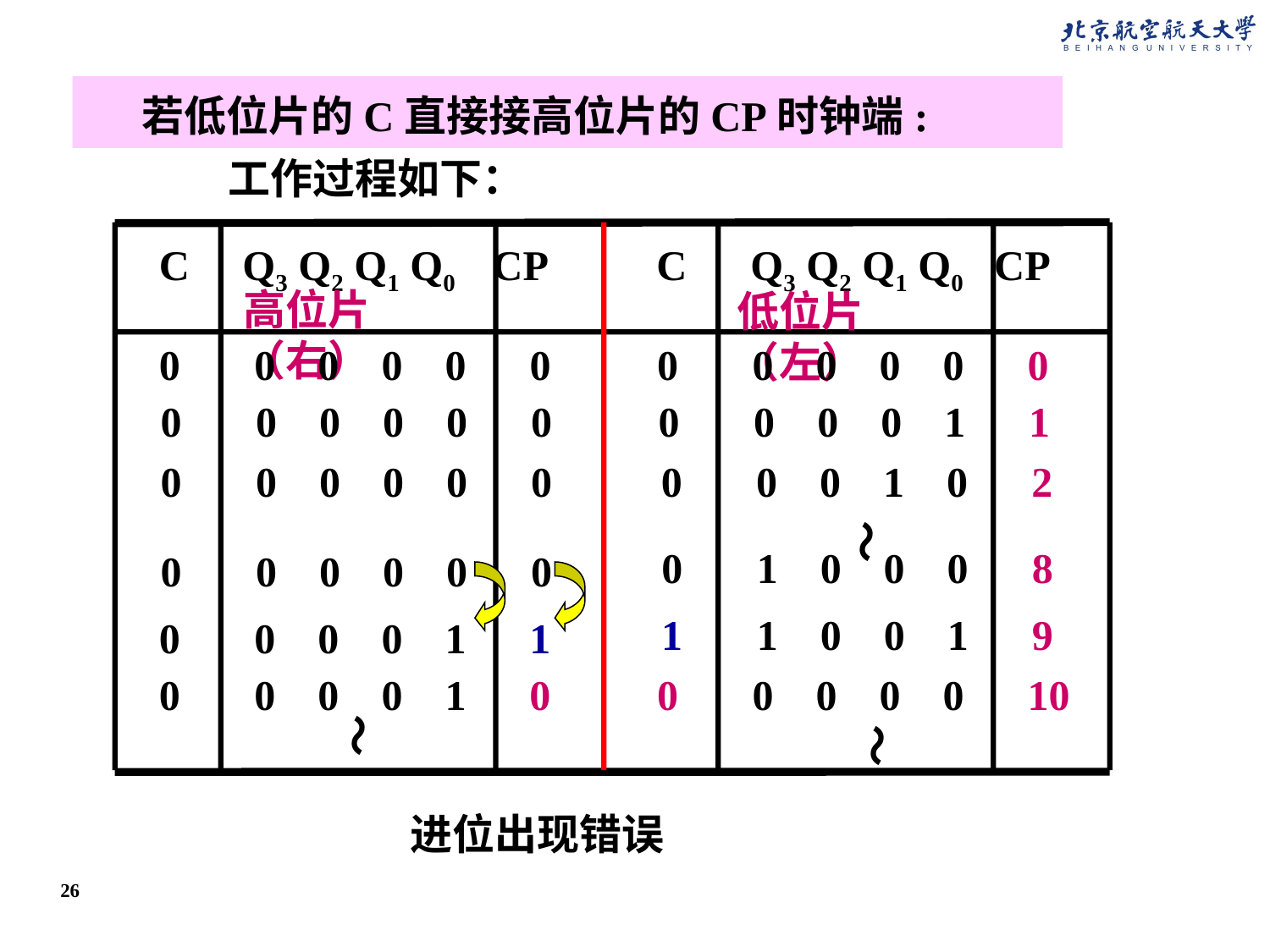

若低位片的C直接接高位片的CP时钟端:
     工作过程如下：

  C     Q3 Q2 Q1 Q0      CP
  C      Q3 Q2 Q1 Q0     CP
高位片（右）
低位片（左）

   0       0    0    0    0      0
   0       0    0    0    0      0
   0       0    0    0    0      0
   0       0    0    0    1      1
   0       0    0    0    0      0
   0       0    0    1    0      2
～
～
  0       1    0    0    0      8
   0       0    0    0    0      0

   1       1    0    0    1      9
   0       0    0    0    1      1
   0       0    0    0    1      0
   0       0    0    0    0      10
～
～
进位出现错误
26